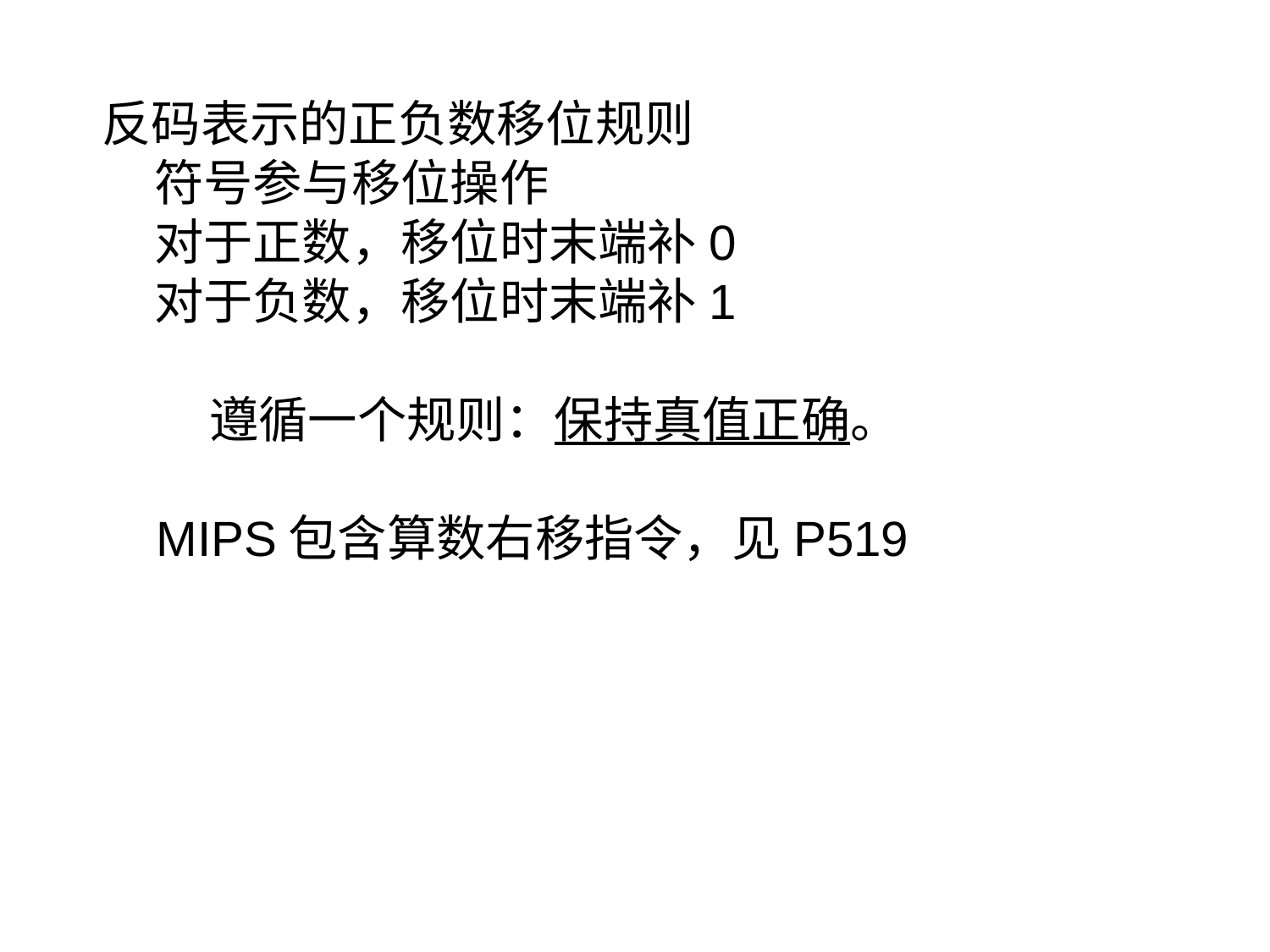

反码表示的正负数移位规则
     符号参与移位操作
     对于正数，移位时末端补0
     对于负数，移位时末端补1

          遵循一个规则：保持真值正确。

     MIPS包含算数右移指令，见P519